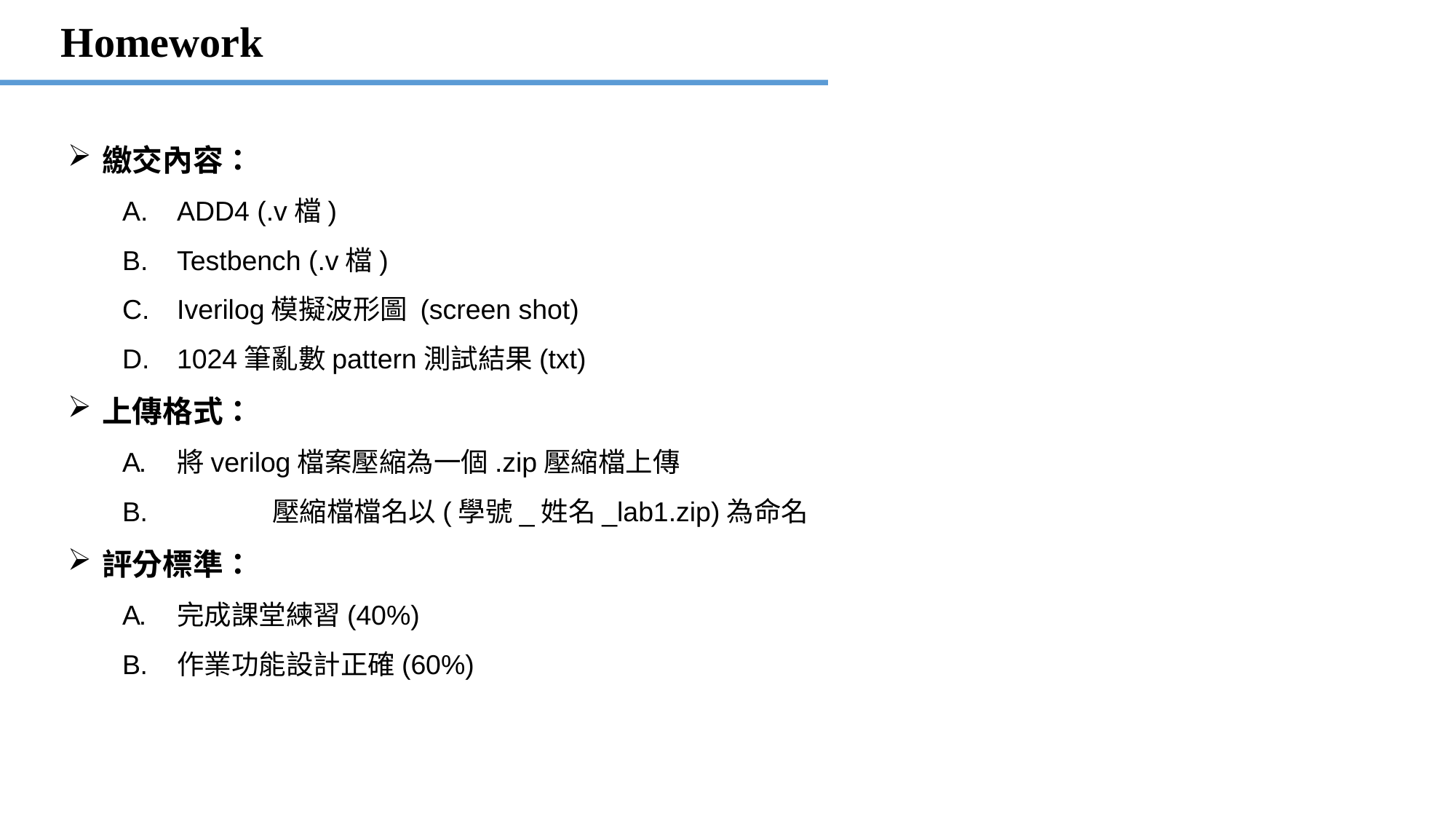

Homework

繳交內容：
ADD4 (.v檔)
Testbench (.v檔)
Iverilog模擬波形圖 (screen shot)
1024筆亂數pattern測試結果(txt)
上傳格式：
將verilog檔案壓縮為一個.zip壓縮檔上傳
	壓縮檔檔名以(學號_姓名_lab1.zip)為命名
評分標準：
完成課堂練習(40%)
作業功能設計正確(60%)